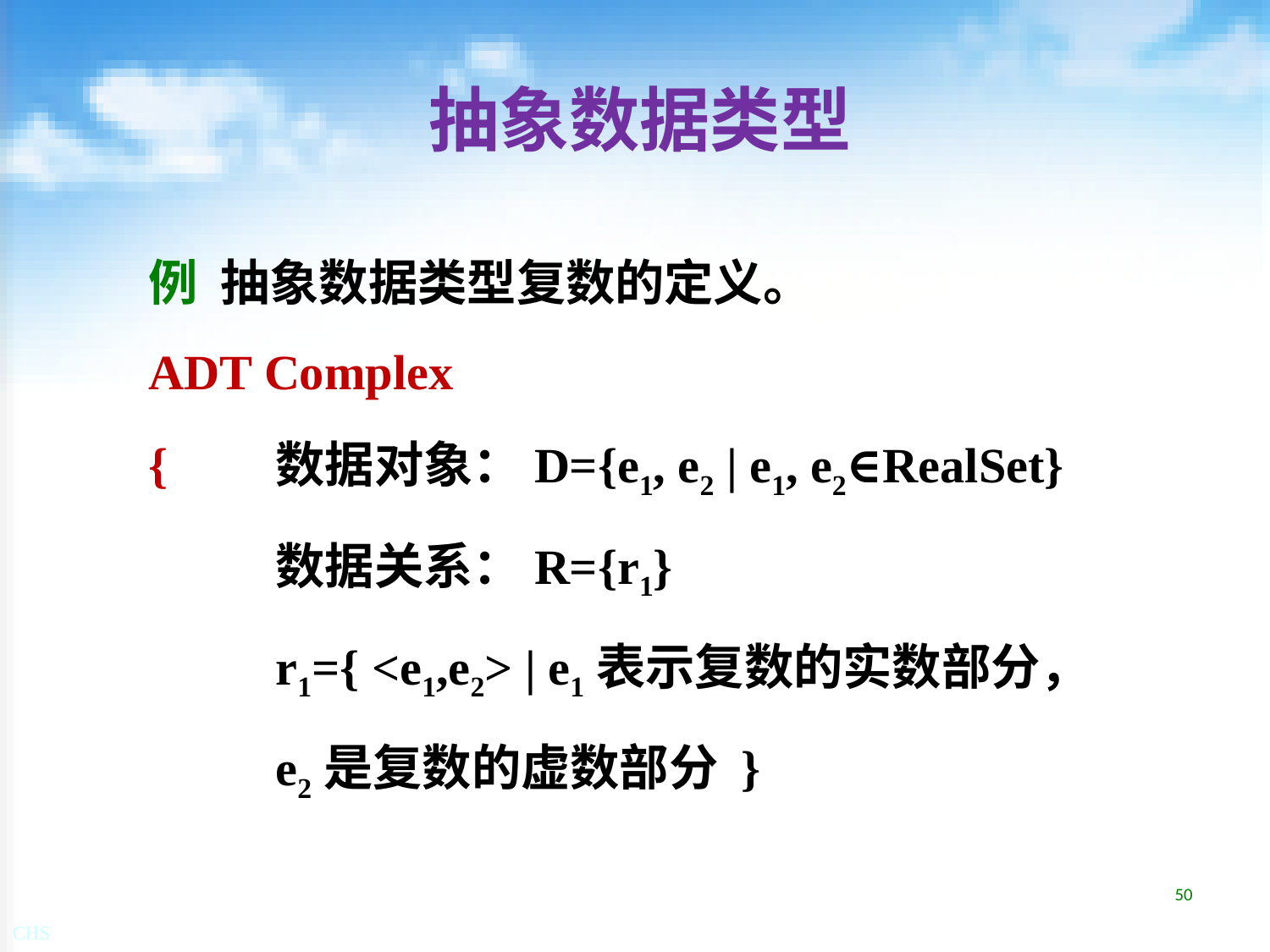

# 抽象数据类型
例  抽象数据类型复数的定义。
ADT Complex
{	数据对象：D={e1, e2 | e1, e2∈RealSet}
	数据关系：R={r1}
	r1={ <e1,e2> | e1表示复数的实数部分，	e2是复数的虚数部分 }
50